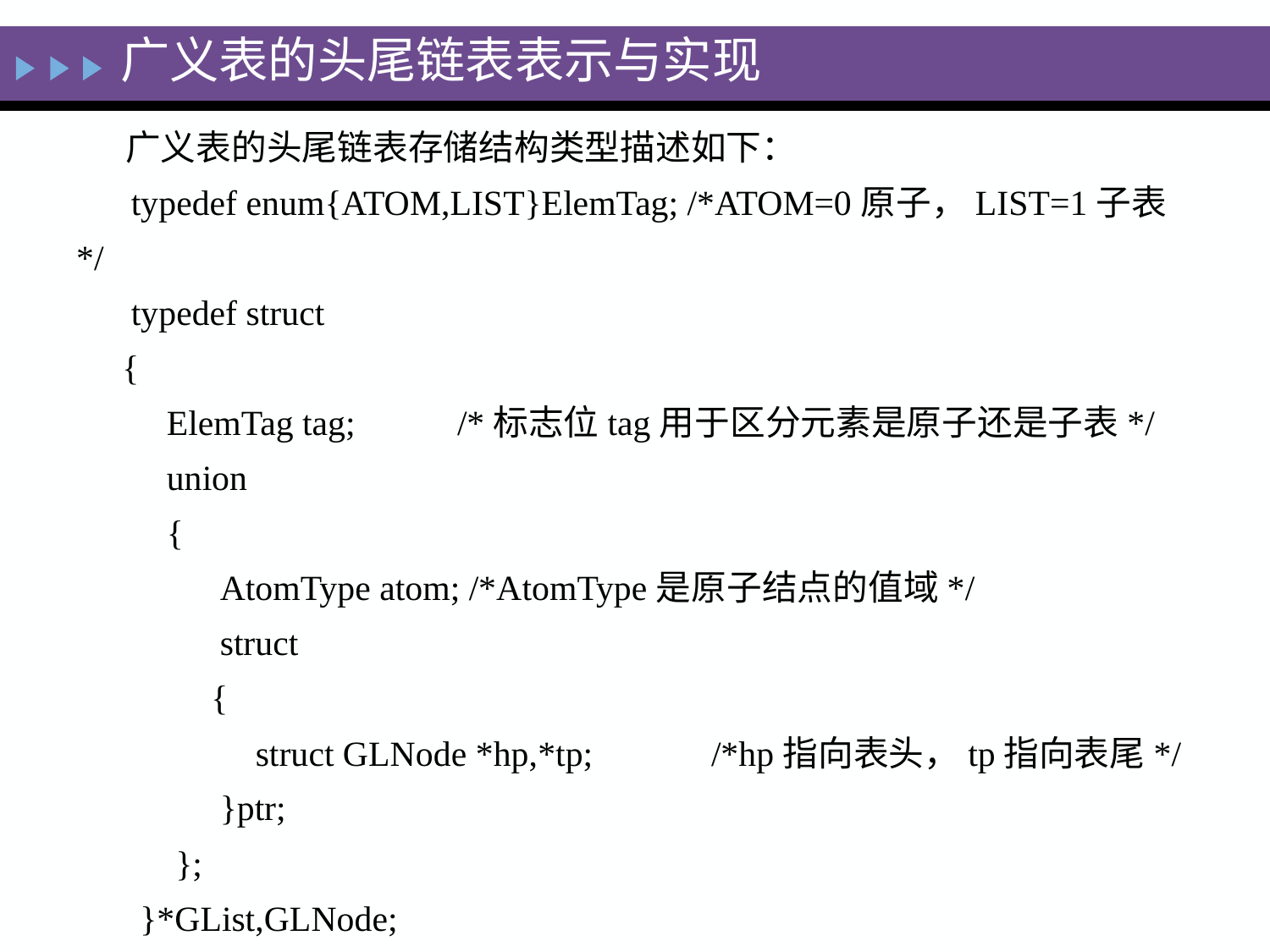

# 广义表的头尾链表表示与实现
     广义表的头尾链表存储结构类型描述如下：
      typedef enum{ATOM,LIST}ElemTag; /*ATOM=0原子，LIST=1子表*/
      typedef struct
     {
          ElemTag tag;	/*标志位tag用于区分元素是原子还是子表*/
          union
          {
                AtomType atom; /*AtomType是原子结点的值域*/
                struct
               {
                    struct GLNode *hp,*tp;	/*hp指向表头，tp指向表尾*/
                }ptr;
           };
       }*GList,GLNode;